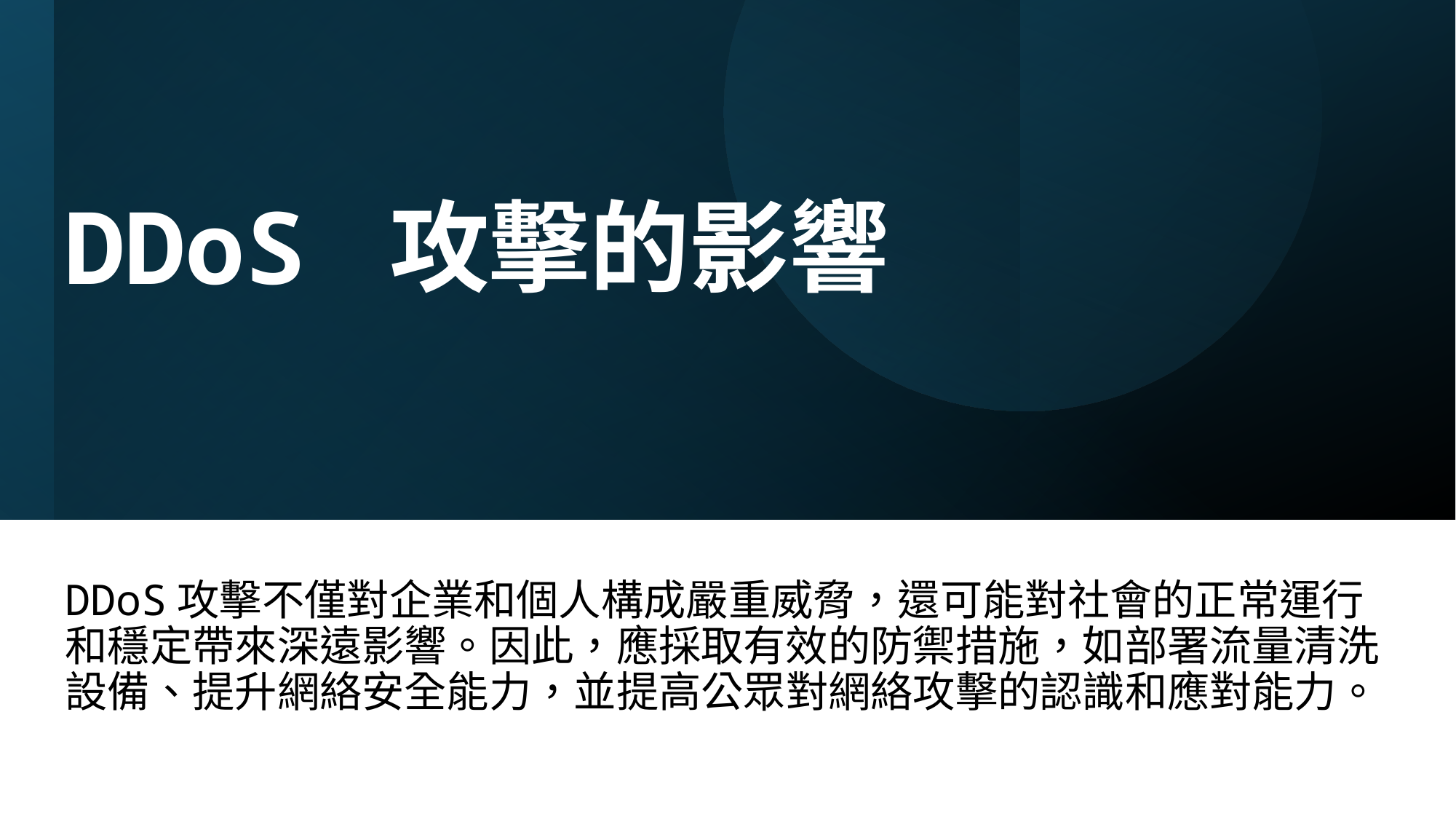

# DDoS 攻擊的影響
DDoS攻擊不僅對企業和個人構成嚴重威脅，還可能對社會的正常運行和穩定帶來深遠影響。因此，應採取有效的防禦措施，如部署流量清洗設備、提升網絡安全能力，並提高公眾對網絡攻擊的認識和應對能力。